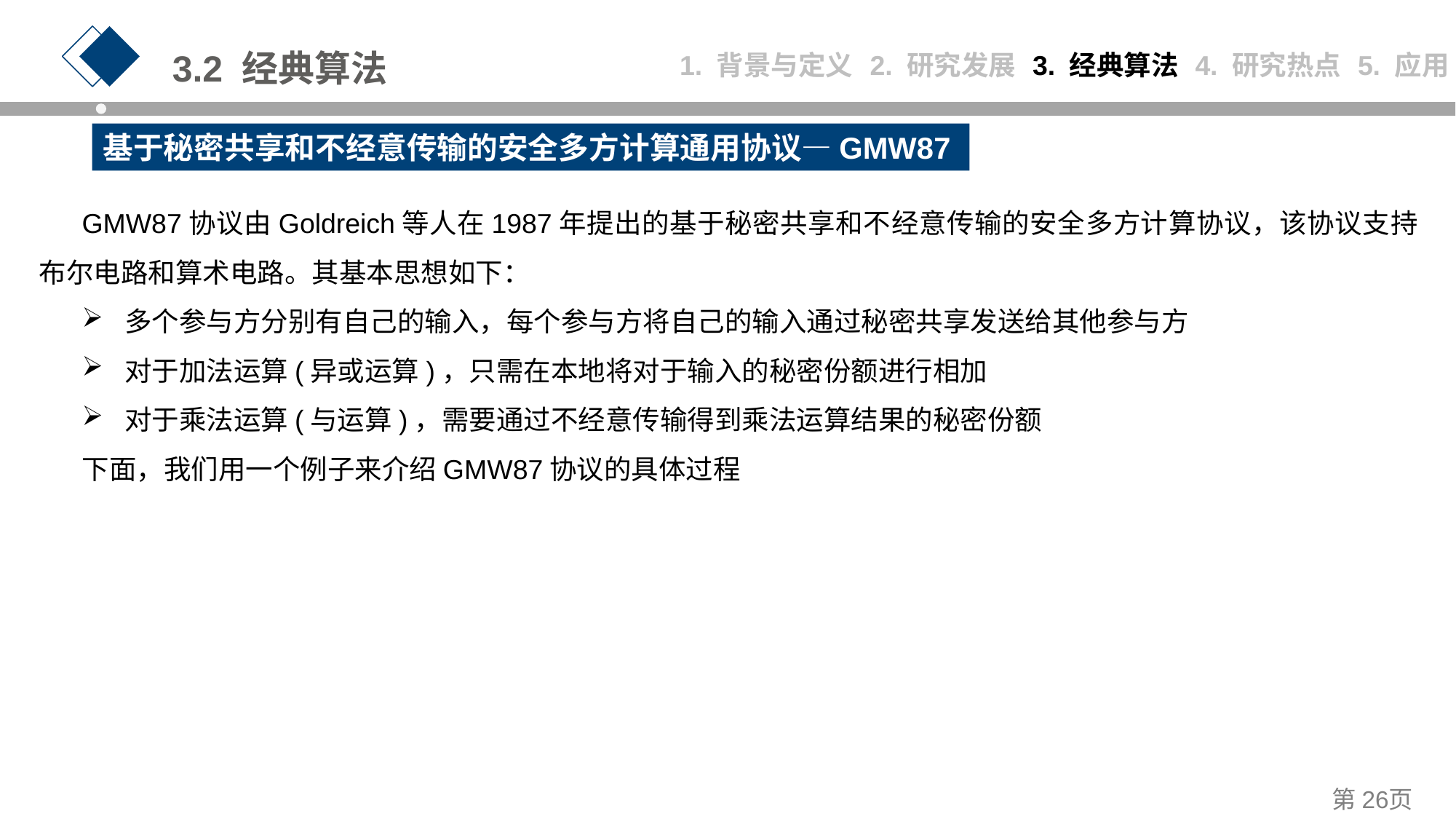

3.2 经典算法
1. 背景与定义
2. 研究发展
3. 经典算法
4. 研究热点
5. 应用
基于秘密共享和不经意传输的安全多方计算通用协议—GMW87
GMW87协议由Goldreich等人在1987年提出的基于秘密共享和不经意传输的安全多方计算协议，该协议支持布尔电路和算术电路。其基本思想如下：
多个参与方分别有自己的输入，每个参与方将自己的输入通过秘密共享发送给其他参与方
对于加法运算(异或运算)，只需在本地将对于输入的秘密份额进行相加
对于乘法运算(与运算)，需要通过不经意传输得到乘法运算结果的秘密份额
下面，我们用一个例子来介绍GMW87协议的具体过程